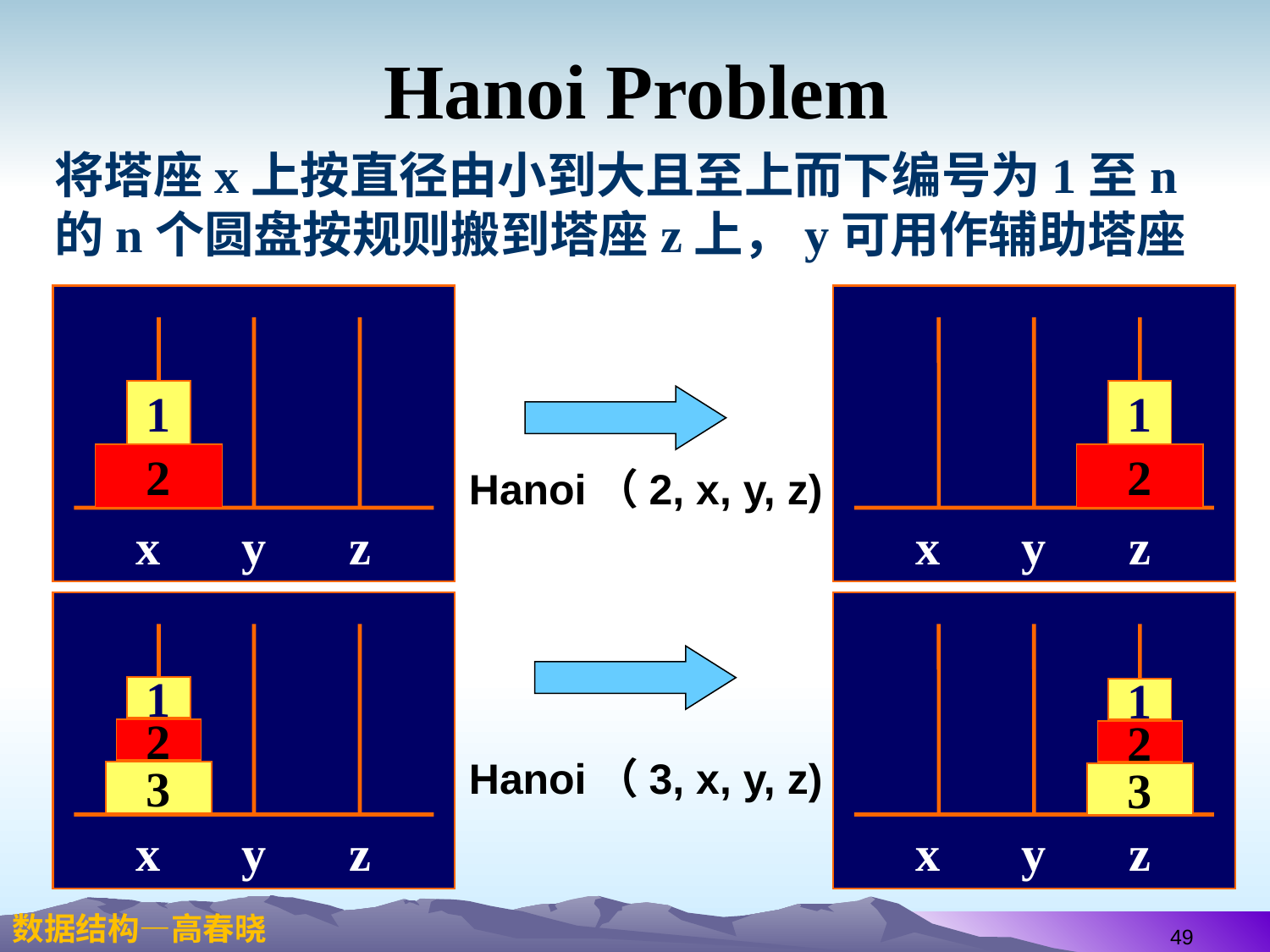

# Hanoi Problem
将塔座x上按直径由小到大且至上而下编号为1至n的n个圆盘按规则搬到塔座z上，y可用作辅助塔座

1
2
x
y
z

1
2
x
y
z

Hanoi（2, x, y, z)

1
2
3
x
y
z

x
y
z
1
2
3

Hanoi（3, x, y, z)
49